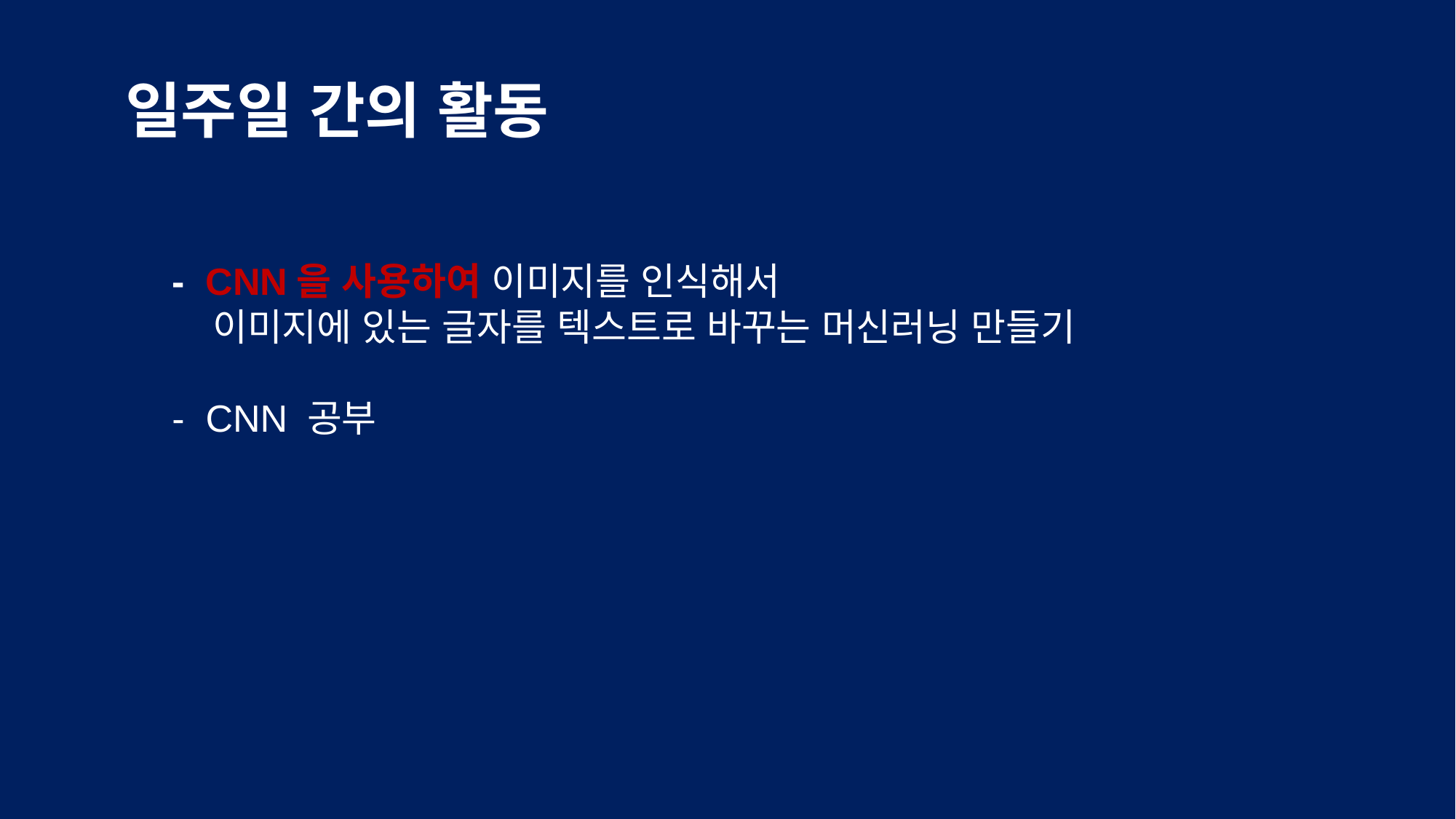

일주일 간의 활동
-  CNN을 사용하여 이미지를 인식해서
   이미지에 있는 글자를 텍스트로 바꾸는 머신러닝 만들기

-  CNN 공부